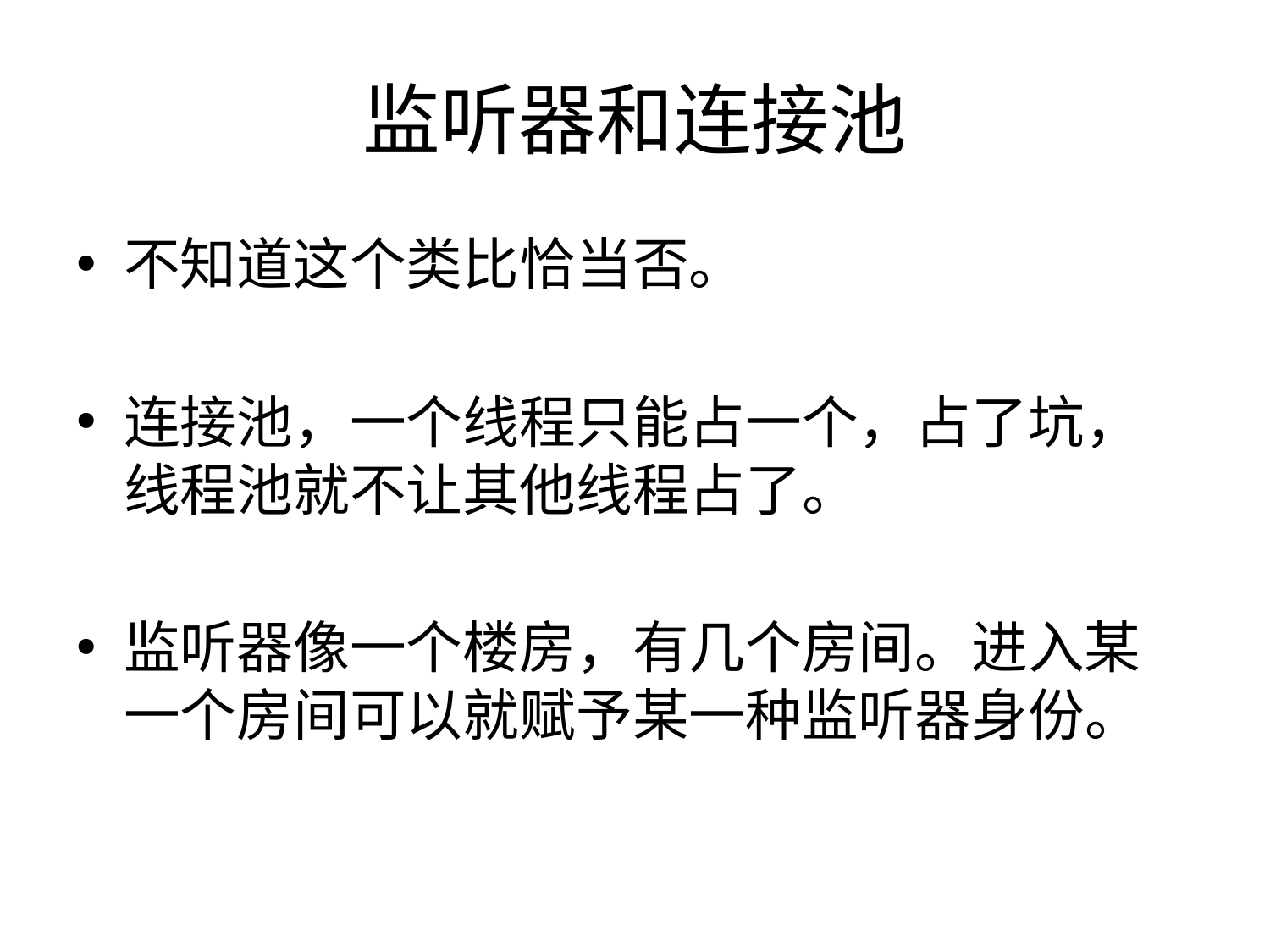

# 监听器和连接池
不知道这个类比恰当否。

连接池，一个线程只能占一个，占了坑，线程池就不让其他线程占了。

监听器像一个楼房，有几个房间。进入某一个房间可以就赋予某一种监听器身份。